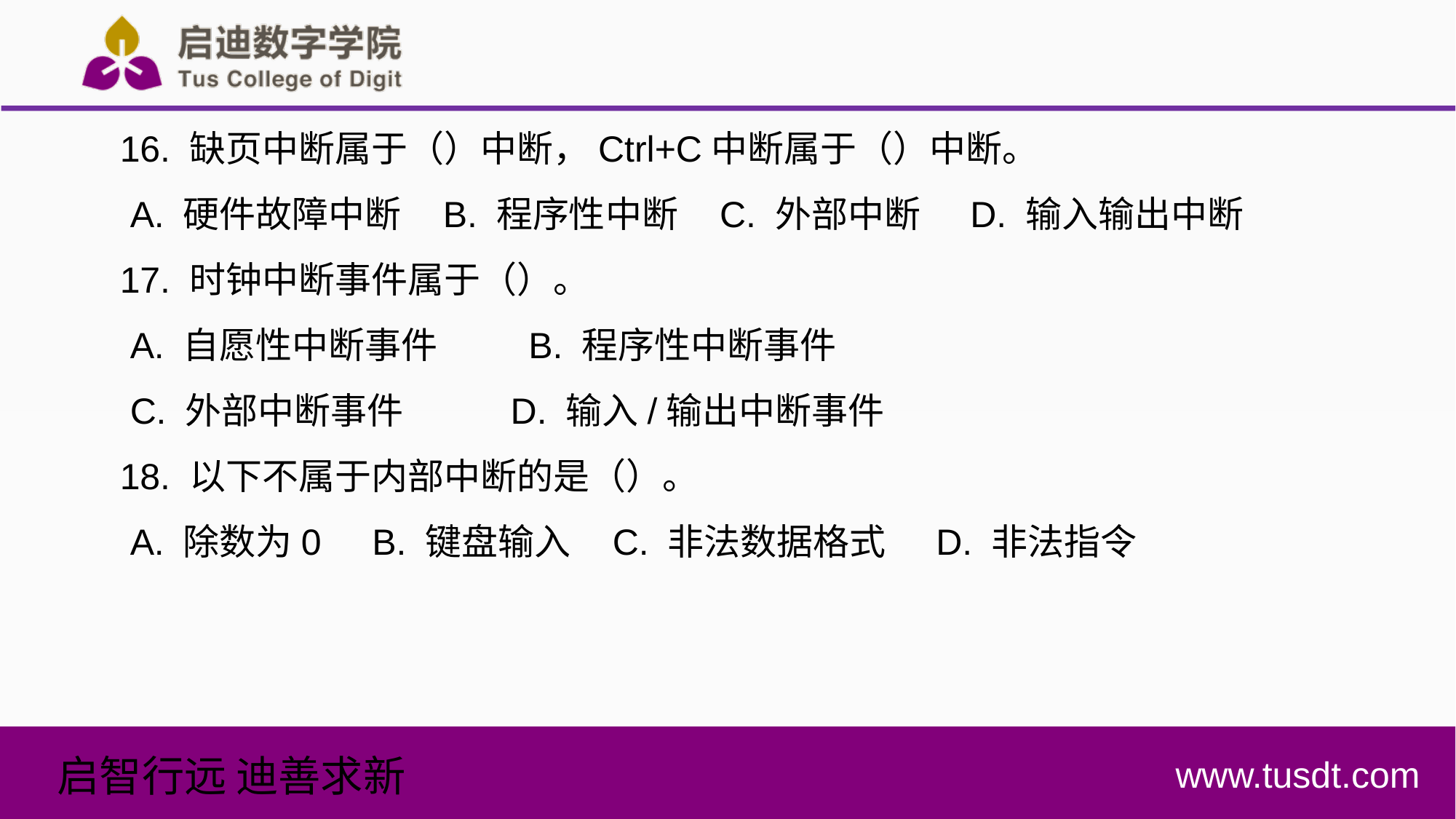

16. 缺页中断属于（）中断，Ctrl+C中断属于（）中断。
 A. 硬件故障中断    B. 程序性中断    C. 外部中断     D. 输入输出中断
17. 时钟中断事件属于（）。
 A. 自愿性中断事件          B. 程序性中断事件
 C. 外部中断事件            D. 输入/输出中断事件
18. 以下不属于内部中断的是（）。
 A. 除数为0     B. 键盘输入    C. 非法数据格式     D. 非法指令